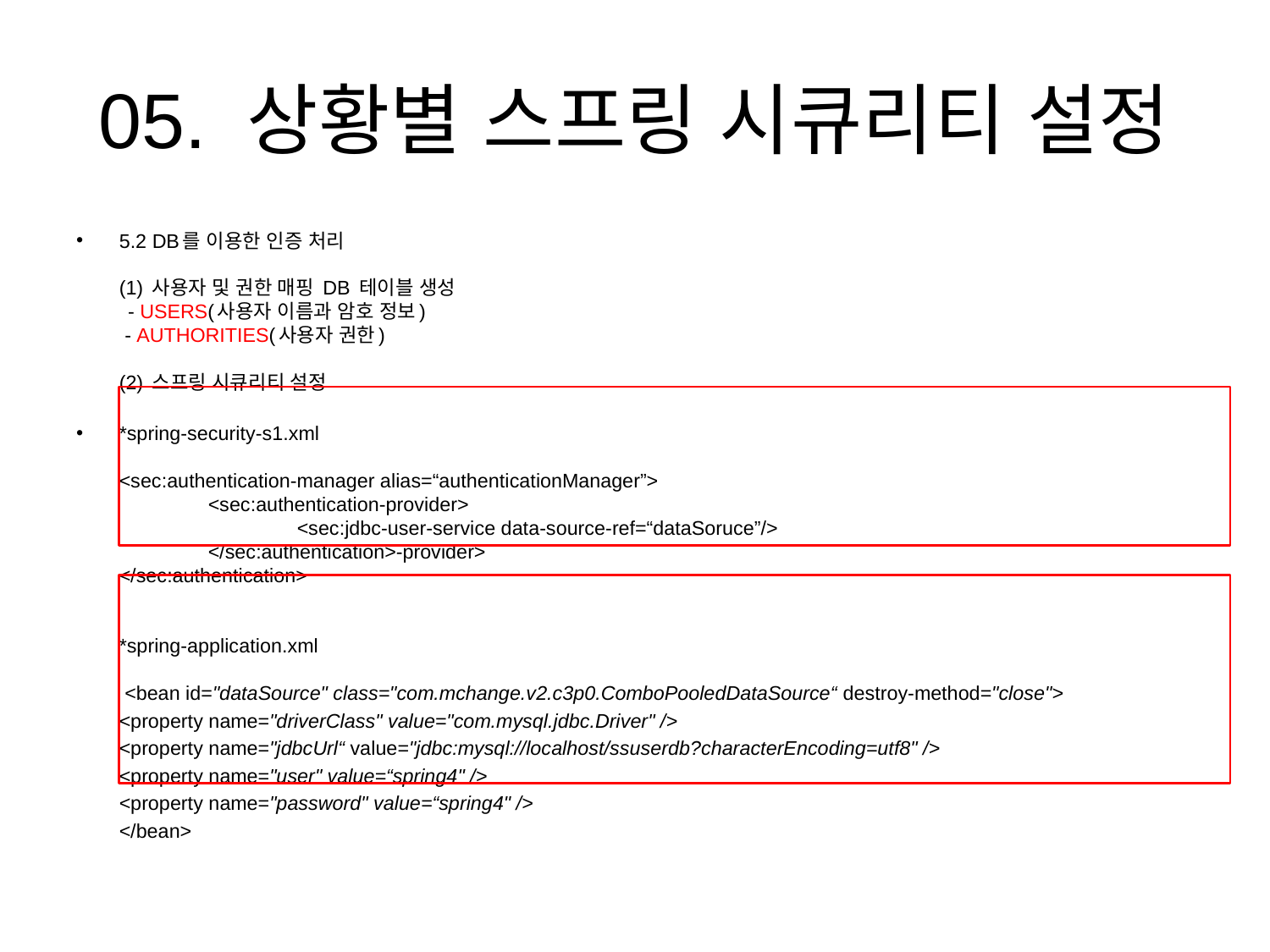

# 05. 상황별 스프링 시큐리티 설정
5.2 DB를 이용한 인증 처리
(1) 사용자 및 권한 매핑 DB 테이블 생성
 - USERS(사용자 이름과 암호 정보)
 - AUTHORITIES(사용자 권한)
(2) 스프링 시큐리티 설정
*spring-security-s1.xml
<sec:authentication-manager alias=“authenticationManager”>
	<sec:authentication-provider>
	 	<sec:jdbc-user-service data-source-ref=“dataSoruce”/>
	</sec:authentication>-provider>
</sec:authentication>
*spring-application.xml
 <bean id="dataSource" class="com.mchange.v2.c3p0.ComboPooledDataSource“ destroy-method="close">
		<property name="driverClass" value="com.mysql.jdbc.Driver" />
		<property name="jdbcUrl“ value="jdbc:mysql://localhost/ssuserdb?characterEncoding=utf8" />
		<property name="user" value=“spring4" />
		<property name="password" value=“spring4" />
	</bean>